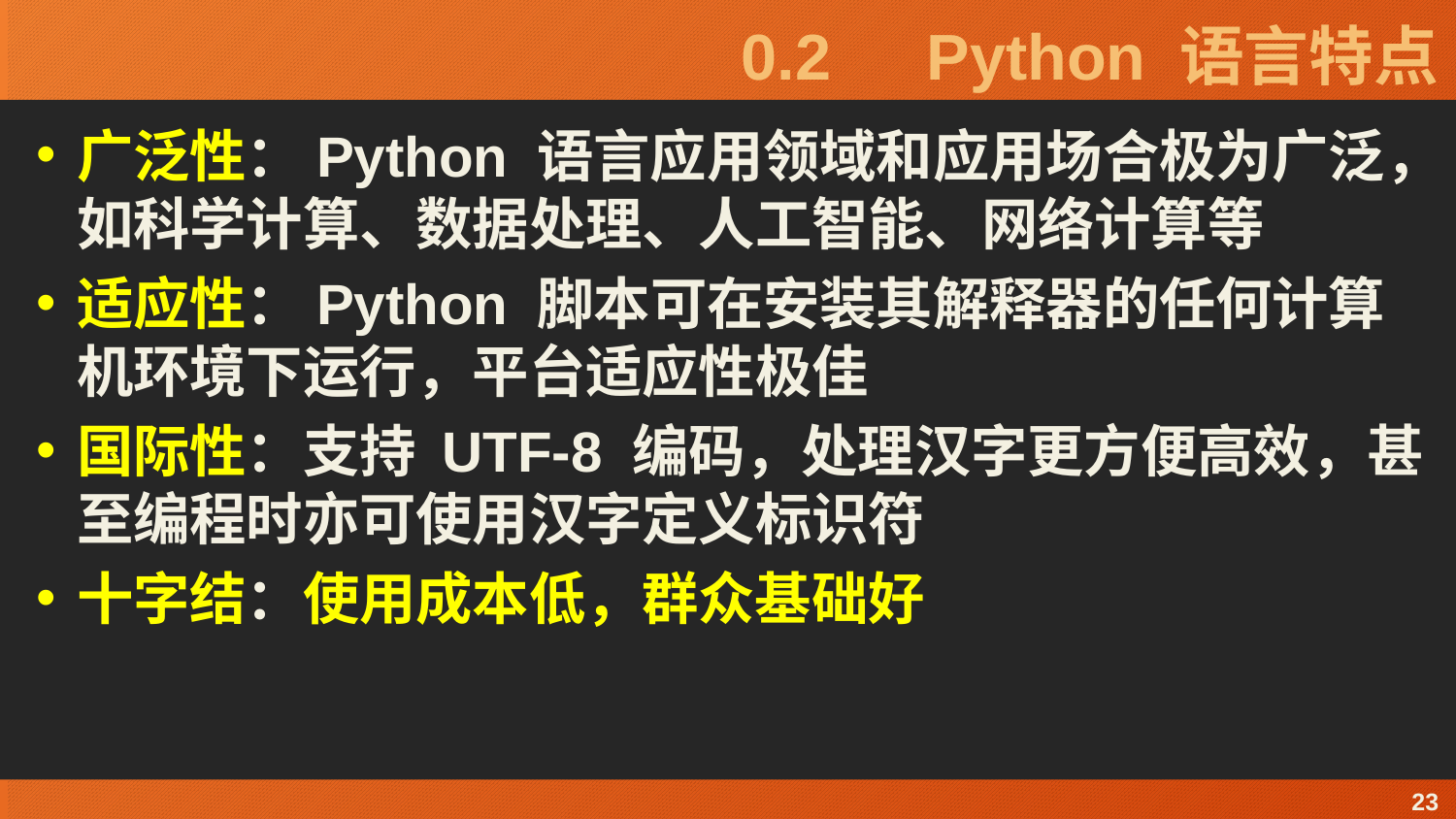

# 0.2　Python 语言特点
广泛性：Python 语言应用领域和应用场合极为广泛，如科学计算、数据处理、人工智能、网络计算等
适应性：Python 脚本可在安装其解释器的任何计算机环境下运行，平台适应性极佳
国际性：支持 UTF-8 编码，处理汉字更方便高效，甚至编程时亦可使用汉字定义标识符
十字结：使用成本低，群众基础好
23